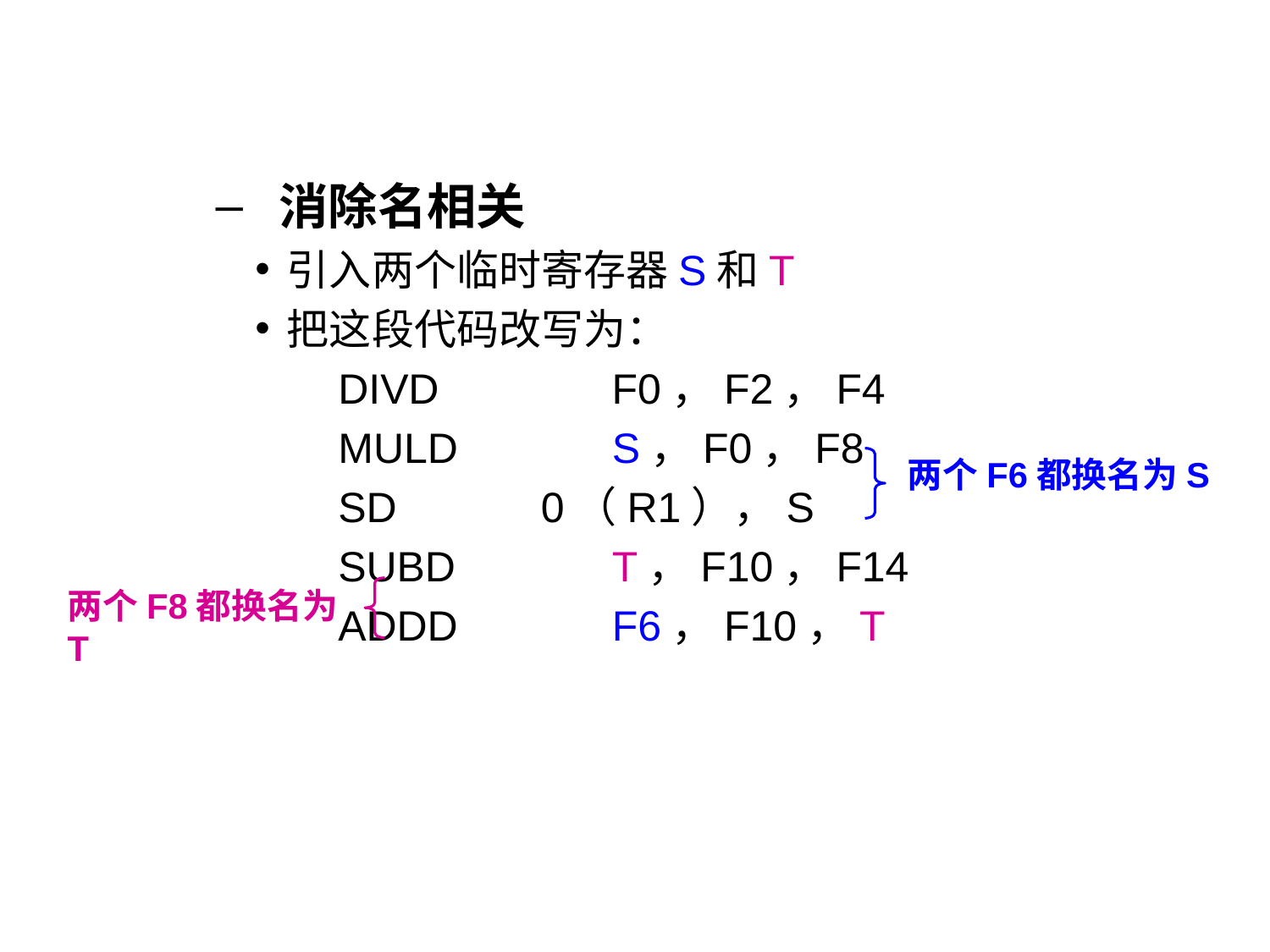

消除名相关
引入两个临时寄存器S和T
把这段代码改写为：
       DIVD	      F0，F2，F4
       MULD	      S，F0，F8
       SD		0（R1），S
       SUBD	      T，F10，F14
       ADDD	      F6，F10，T
两个F6都换名为S

两个F8都换名为T